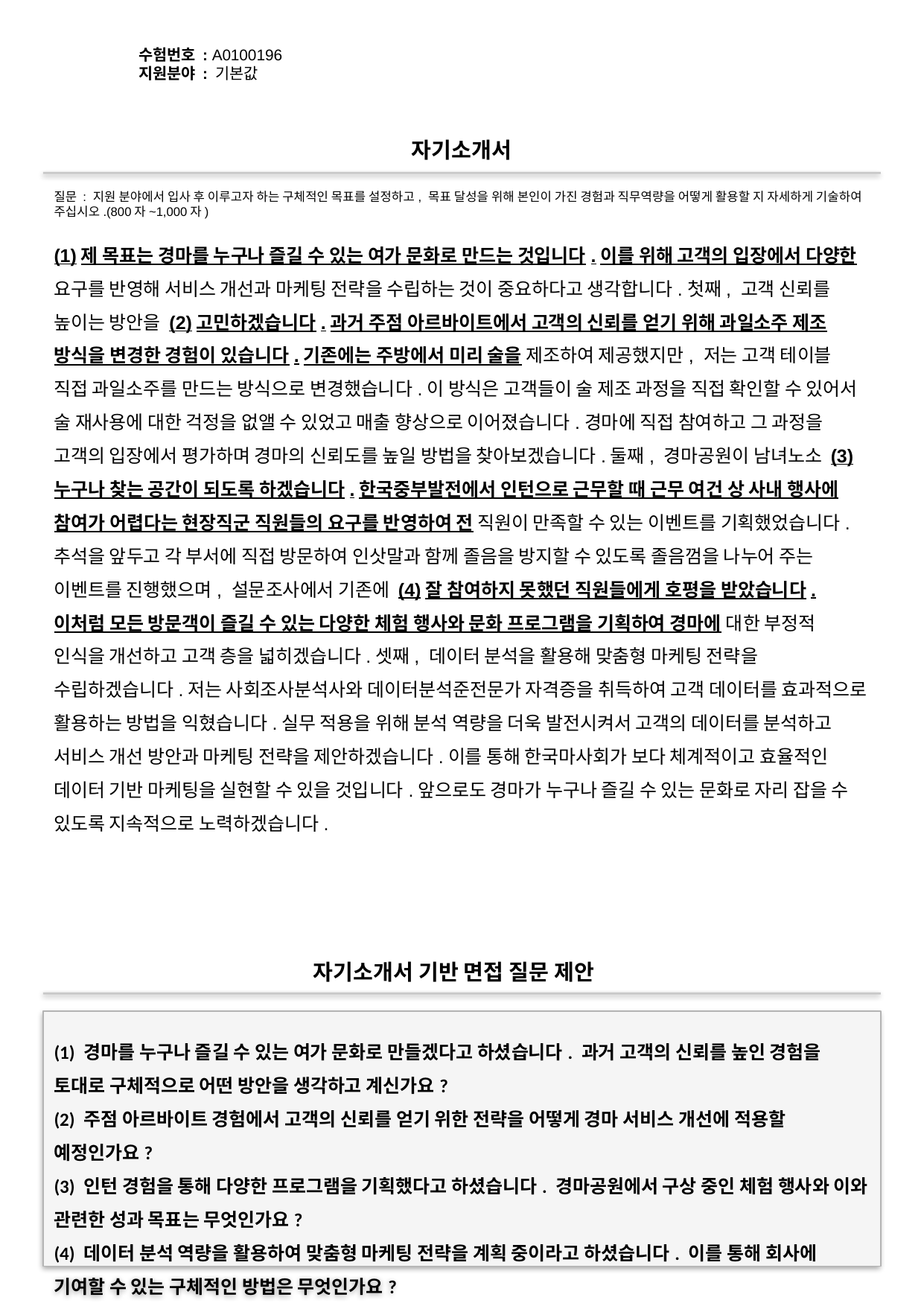

수험번호 : A0100196
지원분야 : 기본값
#

자기소개서

질문 : 지원 분야에서 입사 후 이루고자 하는 구체적인 목표를 설정하고, 목표 달성을 위해 본인이 가진 경험과 직무역량을 어떻게 활용할 지 자세하게 기술하여 주십시오.(800자~1,000자)

(1)제 목표는 경마를 누구나 즐길 수 있는 여가 문화로 만드는 것입니다.이를 위해 고객의 입장에서 다양한 요구를 반영해 서비스 개선과 마케팅 전략을 수립하는 것이 중요하다고 생각합니다.첫째, 고객 신뢰를 높이는 방안을 (2)고민하겠습니다.과거 주점 아르바이트에서 고객의 신뢰를 얻기 위해 과일소주 제조 방식을 변경한 경험이 있습니다.기존에는 주방에서 미리 술을 제조하여 제공했지만, 저는 고객 테이블 직접 과일소주를 만드는 방식으로 변경했습니다.이 방식은 고객들이 술 제조 과정을 직접 확인할 수 있어서 술 재사용에 대한 걱정을 없앨 수 있었고 매출 향상으로 이어졌습니다.경마에 직접 참여하고 그 과정을 고객의 입장에서 평가하며 경마의 신뢰도를 높일 방법을 찾아보겠습니다.둘째, 경마공원이 남녀노소 (3)누구나 찾는 공간이 되도록 하겠습니다.한국중부발전에서 인턴으로 근무할 때 근무 여건 상 사내 행사에 참여가 어렵다는 현장직군 직원들의 요구를 반영하여 전 직원이 만족할 수 있는 이벤트를 기획했었습니다.추석을 앞두고 각 부서에 직접 방문하여 인삿말과 함께 졸음을 방지할 수 있도록 졸음껌을 나누어 주는 이벤트를 진행했으며, 설문조사에서 기존에 (4)잘 참여하지 못했던 직원들에게 호평을 받았습니다.이처럼 모든 방문객이 즐길 수 있는 다양한 체험 행사와 문화 프로그램을 기획하여 경마에 대한 부정적 인식을 개선하고 고객 층을 넓히겠습니다.셋째, 데이터 분석을 활용해 맞춤형 마케팅 전략을 수립하겠습니다.저는 사회조사분석사와 데이터분석준전문가 자격증을 취득하여 고객 데이터를 효과적으로 활용하는 방법을 익혔습니다.실무 적용을 위해 분석 역량을 더욱 발전시켜서 고객의 데이터를 분석하고 서비스 개선 방안과 마케팅 전략을 제안하겠습니다.이를 통해 한국마사회가 보다 체계적이고 효율적인 데이터 기반 마케팅을 실현할 수 있을 것입니다.앞으로도 경마가 누구나 즐길 수 있는 문화로 자리 잡을 수 있도록 지속적으로 노력하겠습니다.

자기소개서 기반 면접 질문 제안

(1) 경마를 누구나 즐길 수 있는 여가 문화로 만들겠다고 하셨습니다. 과거 고객의 신뢰를 높인 경험을 토대로 구체적으로 어떤 방안을 생각하고 계신가요?
(2) 주점 아르바이트 경험에서 고객의 신뢰를 얻기 위한 전략을 어떻게 경마 서비스 개선에 적용할 예정인가요?
(3) 인턴 경험을 통해 다양한 프로그램을 기획했다고 하셨습니다. 경마공원에서 구상 중인 체험 행사와 이와 관련한 성과 목표는 무엇인가요?
(4) 데이터 분석 역량을 활용하여 맞춤형 마케팅 전략을 계획 중이라고 하셨습니다. 이를 통해 회사에 기여할 수 있는 구체적인 방법은 무엇인가요?